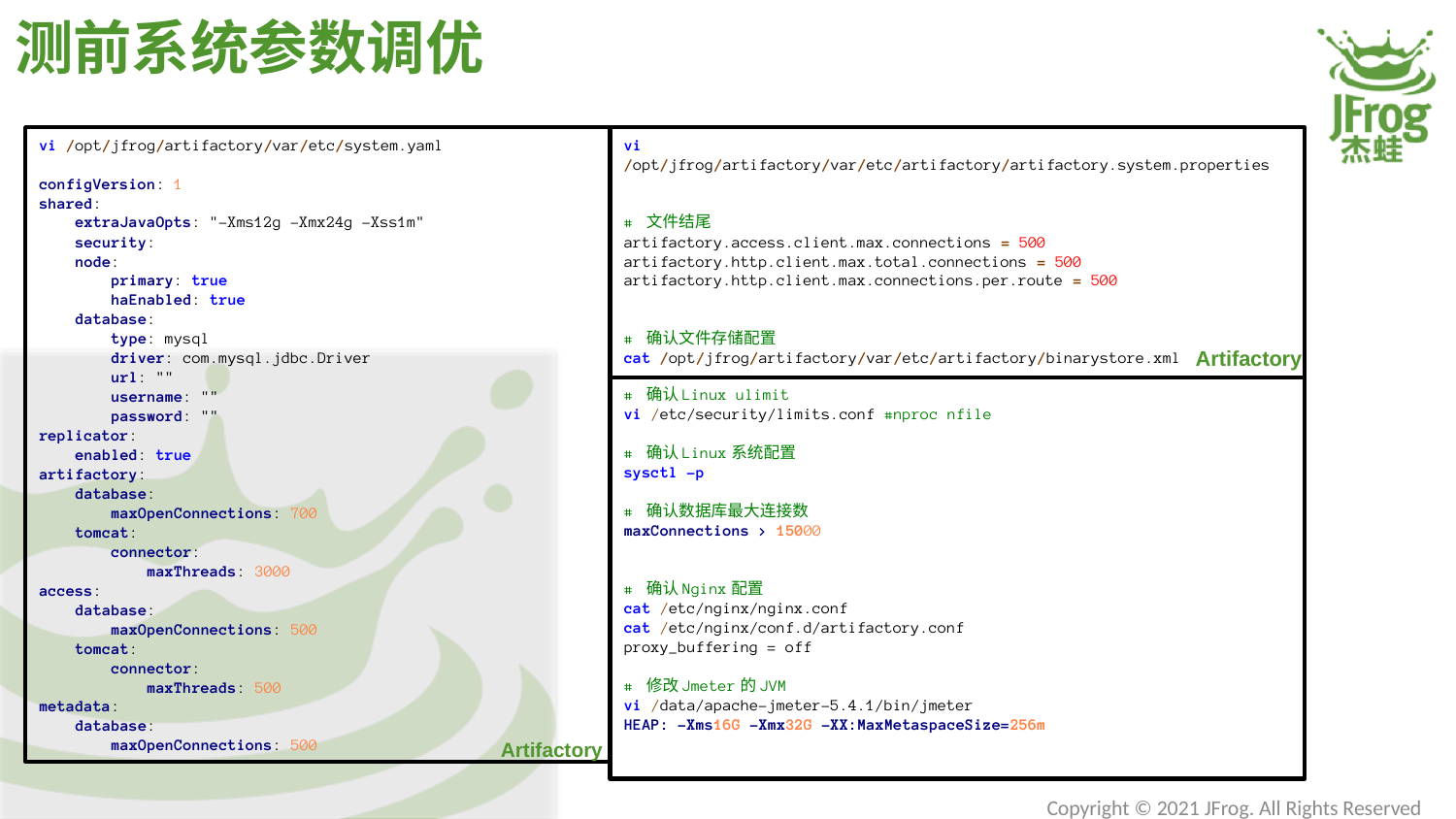

# 测前系统参数调优
vi /opt/jfrog/artifactory/var/etc/system.yaml

configVersion: 1
shared:
    extraJavaOpts: "-Xms12g –Xmx24g -Xss1m"
    security:
    node:
        primary: true
        haEnabled: true
    database:
        type: mysql
        driver: com.mysql.jdbc.Driver
        url: ""
        username: ""
        password: ""
replicator:
    enabled: true
artifactory:
    database:
        maxOpenConnections: 700
    tomcat:
        connector:
            maxThreads: 3000
access:
    database:
        maxOpenConnections: 500
    tomcat:
        connector:
            maxThreads: 500
metadata:
    database:
        maxOpenConnections: 500
vi /opt/jfrog/artifactory/var/etc/artifactory/artifactory.system.properties

# 文件结尾
artifactory.access.client.max.connections = 500
artifactory.http.client.max.total.connections = 500
artifactory.http.client.max.connections.per.route = 500

# 确认文件存储配置
cat /opt/jfrog/artifactory/var/etc/artifactory/binarystore.xml

Artifactory
# 确认Linux ulimit
vi /etc/security/limits.conf #nproc nfile

# 确认Linux系统配置
sysctl –p

# 确认数据库最大连接数
maxConnections > 15000

# 确认Nginx配置
cat /etc/nginx/nginx.conf
cat /etc/nginx/conf.d/artifactory.conf
proxy_buffering = off

# 修改Jmeter的JVM
vi /data/apache-jmeter-5.4.1/bin/jmeter
HEAP: -Xms16G –Xmx32G –XX:MaxMetaspaceSize=256m

Artifactory
Copyright © 2021 JFrog. All Rights Reserved